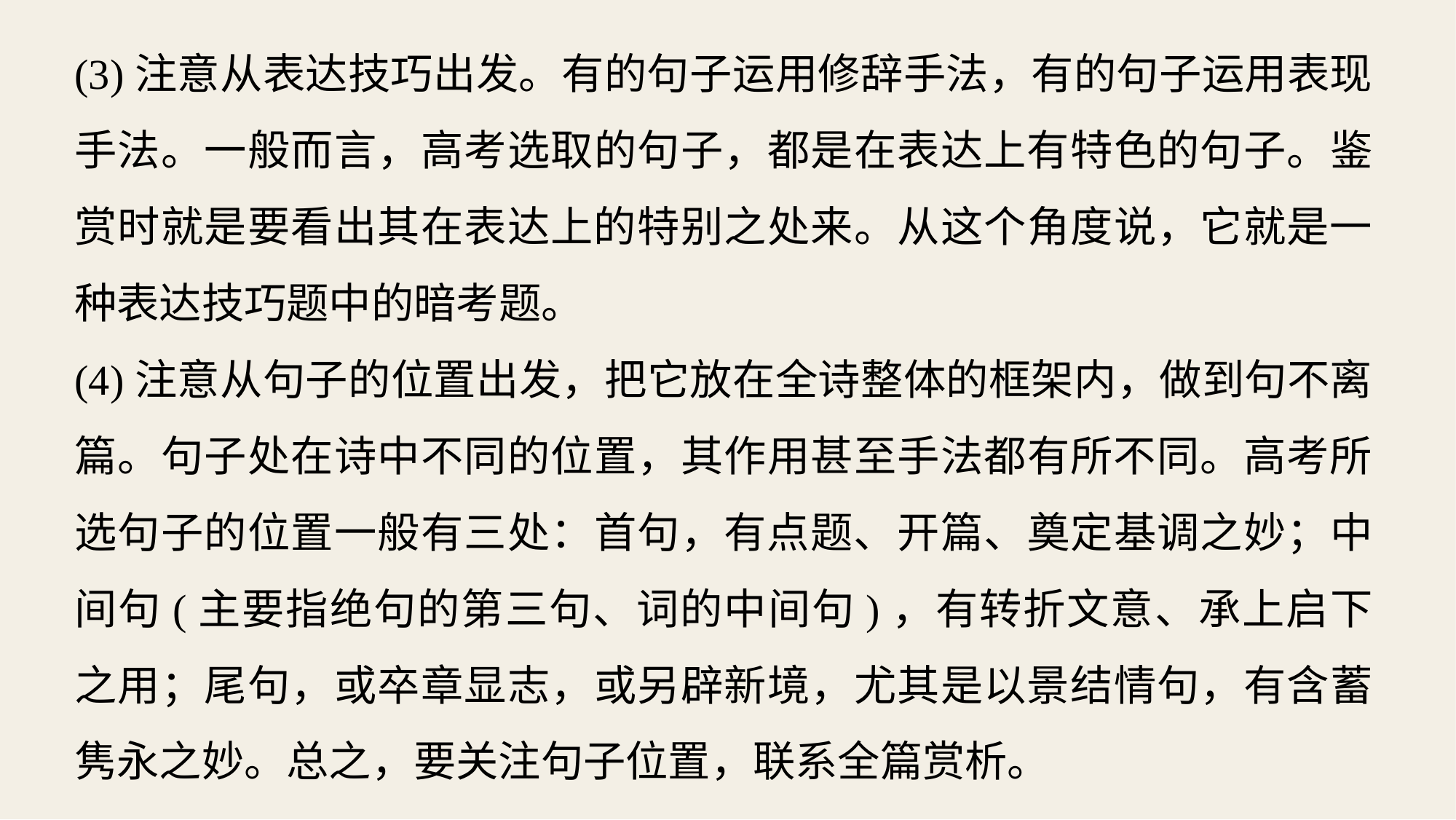

(3)注意从表达技巧出发。有的句子运用修辞手法，有的句子运用表现手法。一般而言，高考选取的句子，都是在表达上有特色的句子。鉴赏时就是要看出其在表达上的特别之处来。从这个角度说，它就是一种表达技巧题中的暗考题。
(4)注意从句子的位置出发，把它放在全诗整体的框架内，做到句不离篇。句子处在诗中不同的位置，其作用甚至手法都有所不同。高考所选句子的位置一般有三处：首句，有点题、开篇、奠定基调之妙；中间句(主要指绝句的第三句、词的中间句)，有转折文意、承上启下之用；尾句，或卒章显志，或另辟新境，尤其是以景结情句，有含蓄隽永之妙。总之，要关注句子位置，联系全篇赏析。